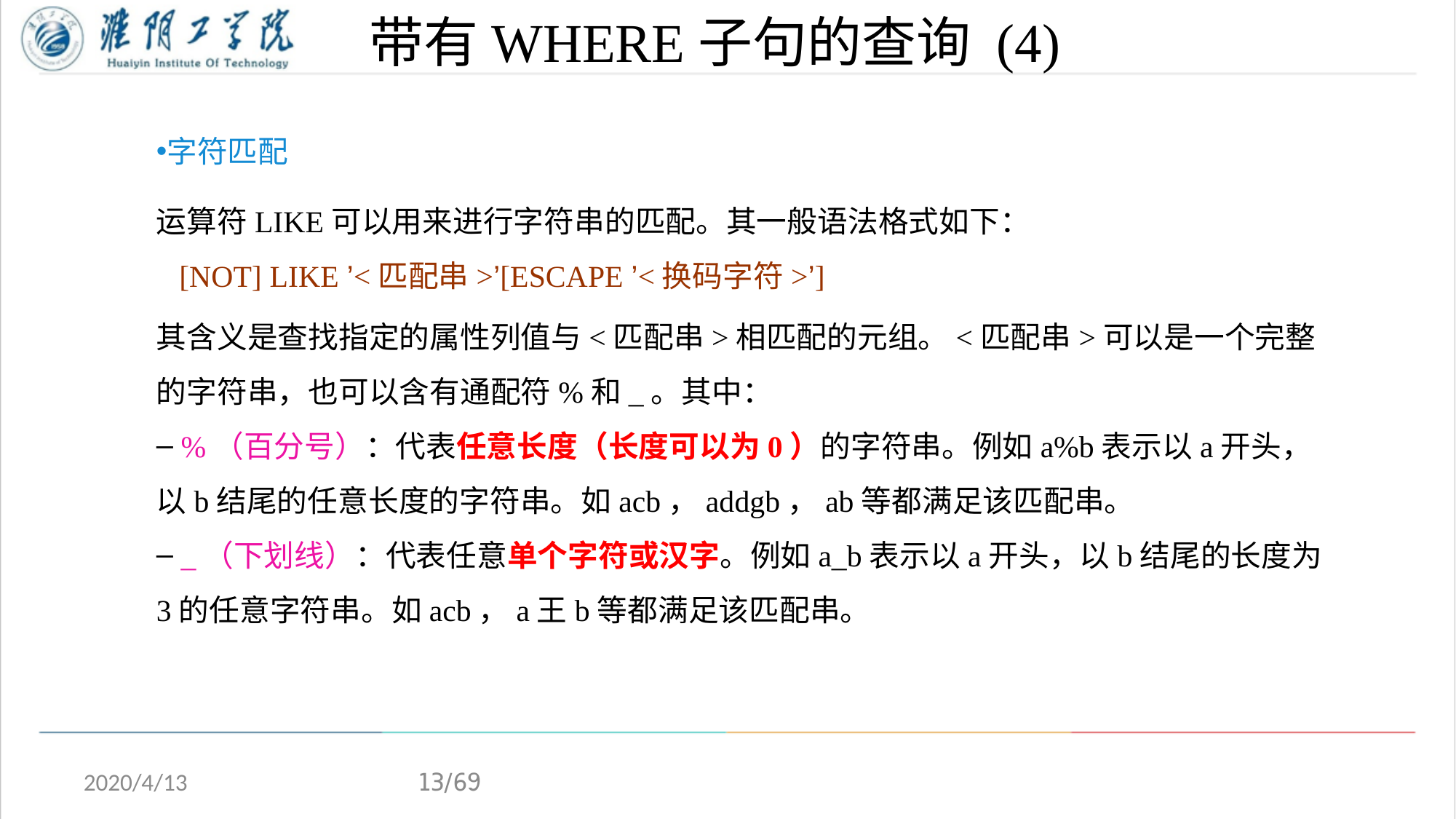

# 带有WHERE子句的查询 (4)
字符匹配
运算符LIKE可以用来进行字符串的匹配。其一般语法格式如下：
   [NOT] LIKE ’<匹配串>’[ESCAPE ’<换码字符>’]
其含义是查找指定的属性列值与<匹配串>相匹配的元组。<匹配串>可以是一个完整的字符串，也可以含有通配符%和_。其中：
 %（百分号）：代表任意长度（长度可以为0）的字符串。例如a%b表示以a开头，以b结尾的任意长度的字符串。如acb，addgb，ab等都满足该匹配串。
 _（下划线）：代表任意单个字符或汉字。例如a_b表示以a开头，以b结尾的长度为3的任意字符串。如acb，a王b等都满足该匹配串。
13/69
2020/4/13